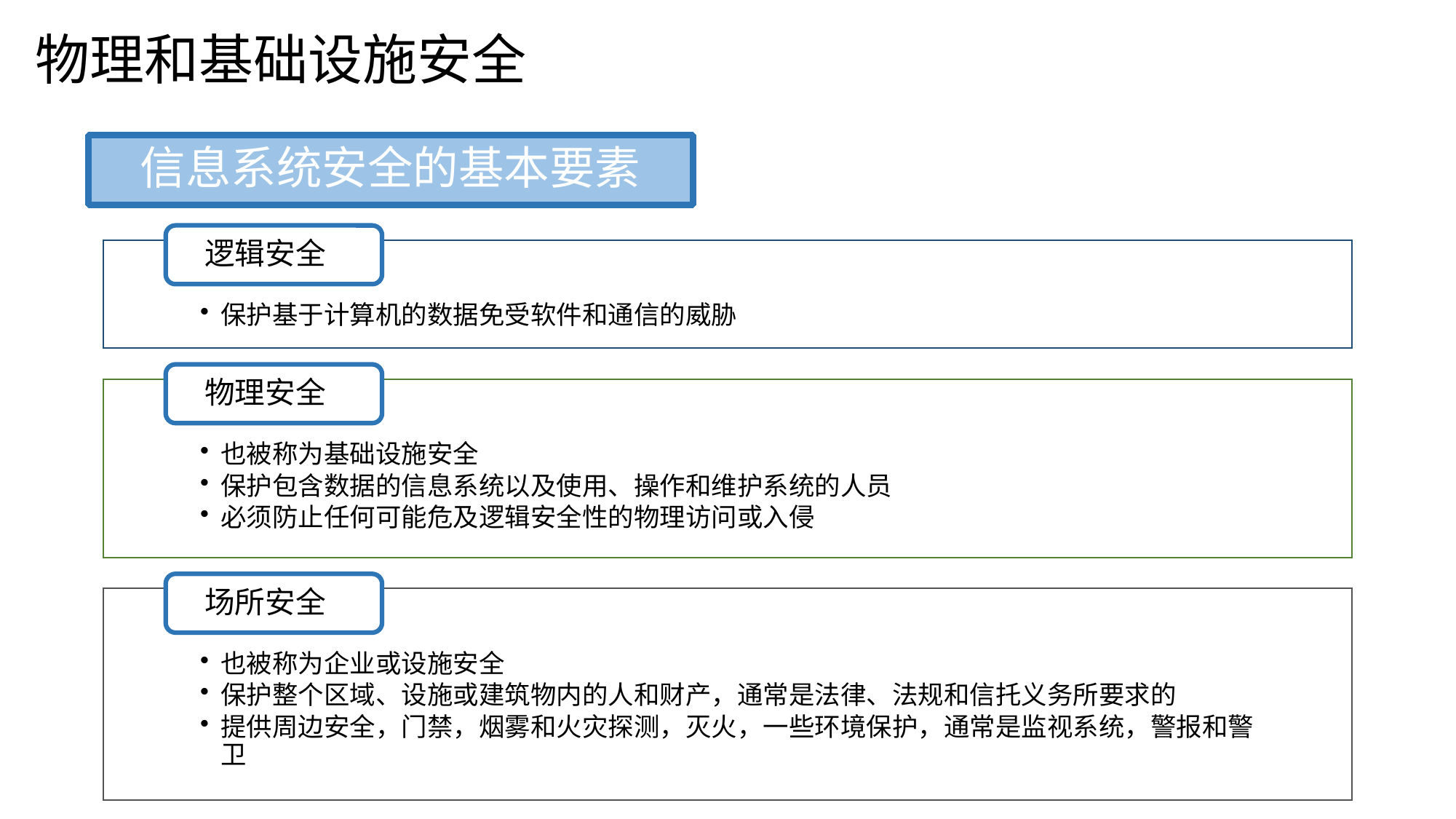

物理和基础设施安全

信息系统安全的基本要素
保护基于计算机的数据免受软件和通信的威胁
逻辑安全
也被称为基础设施安全
保护包含数据的信息系统以及使用、操作和维护系统的人员
必须防止任何可能危及逻辑安全性的物理访问或入侵
物理安全
也被称为企业或设施安全
保护整个区域、设施或建筑物内的人和财产，通常是法律、法规和信托义务所要求的
提供周边安全，门禁，烟雾和火灾探测，灭火，一些环境保护，通常是监视系统，警报和警卫
场所安全